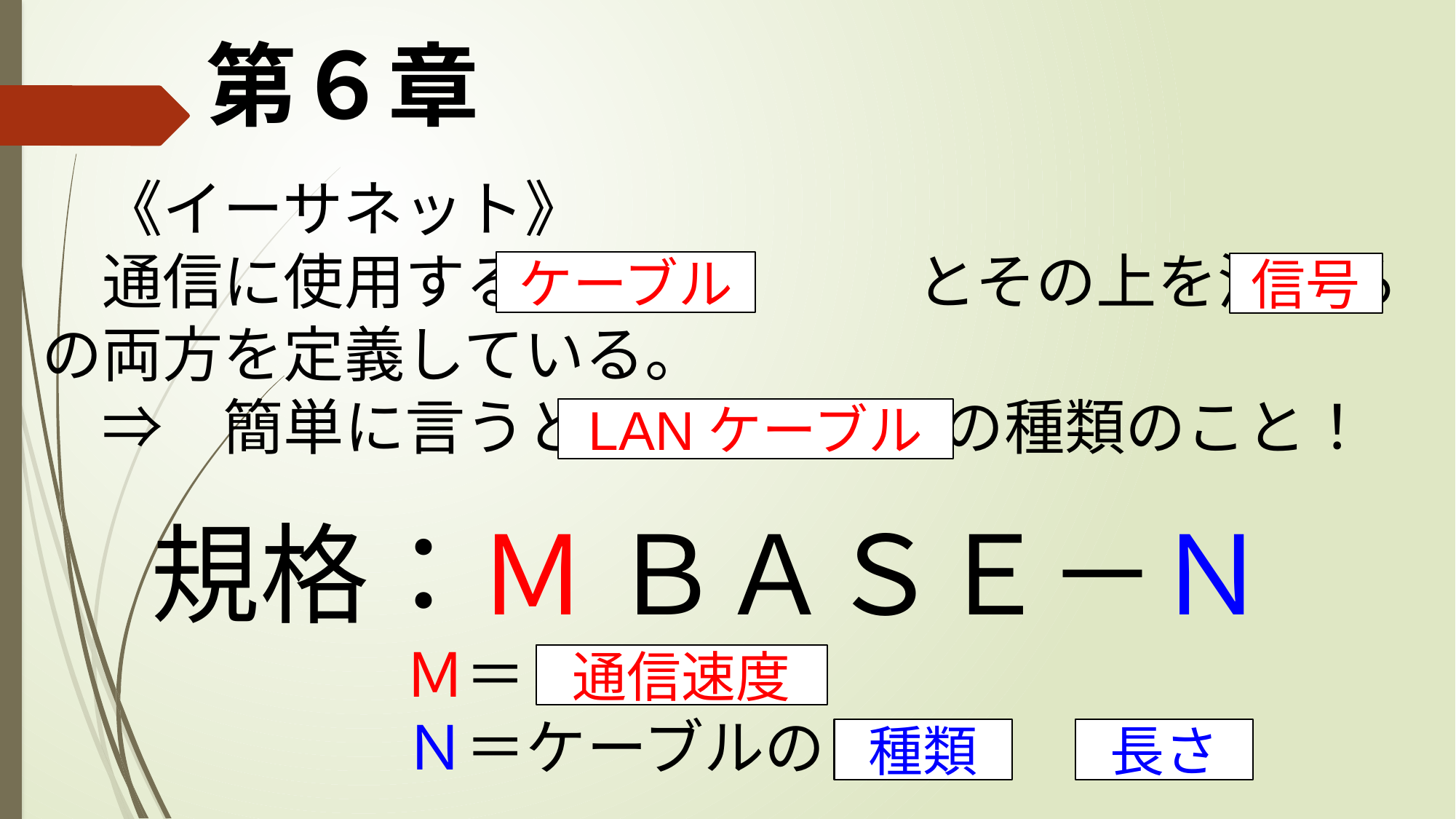

第６章
　《イーサネット》
　通信に使用する 　　　　　　 とその上を流れる
の両方を定義している。
　⇒　簡単に言うと、                      の種類のこと！

　規格：Ｍ ＢＡＳＥ－Ｎ
　　　　　　Ｍ＝
　　　　　　Ｎ＝ケーブルの      や
ケーブル
信号
LANケーブル
通信速度
種類
長さ